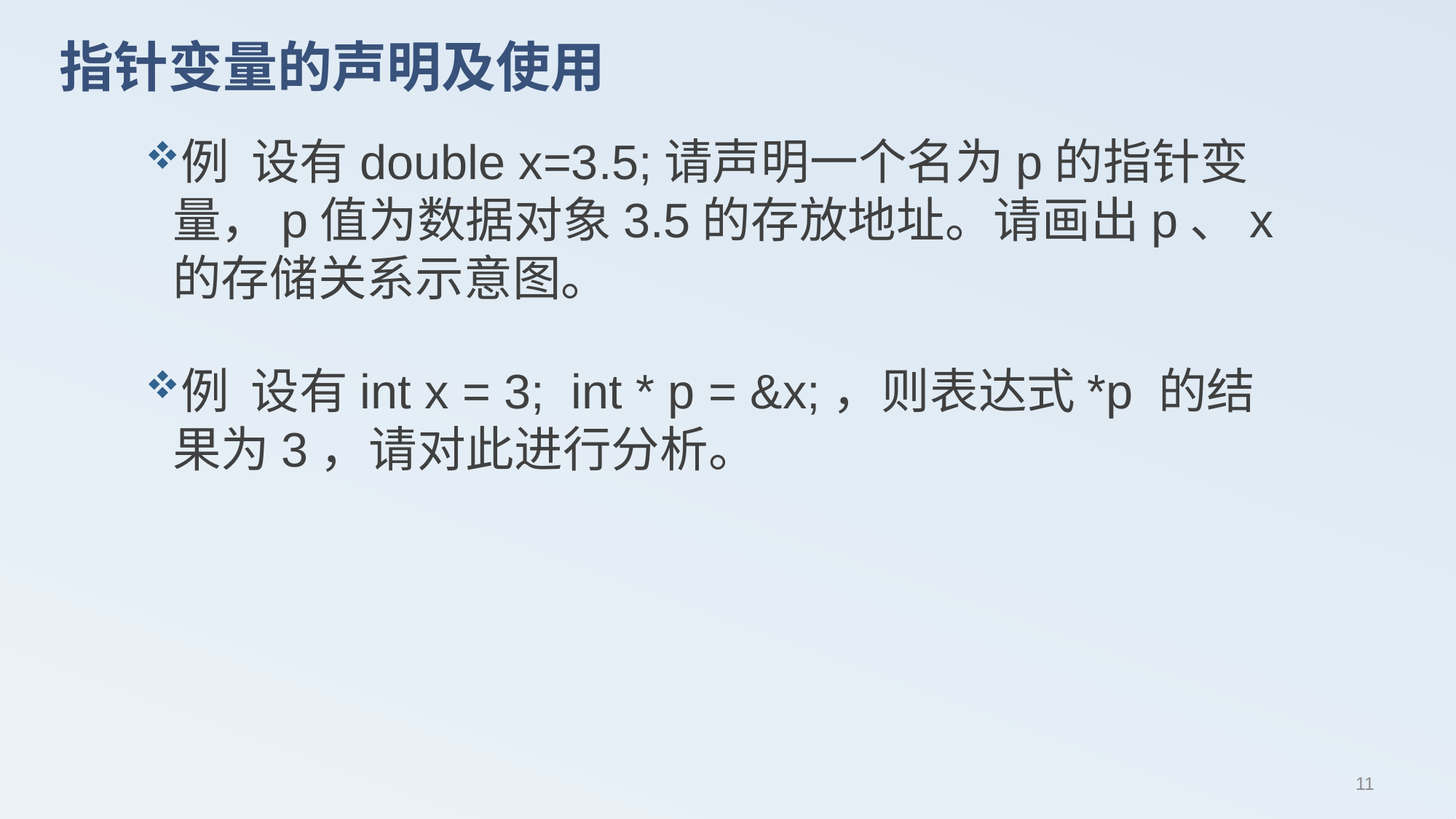

# 指针变量的声明及使用
例  设有double x=3.5;请声明一个名为p的指针变量，p值为数据对象3.5的存放地址。请画出p、x的存储关系示意图。
例  设有int x = 3;  int * p = &x;，则表达式*p 的结果为3，请对此进行分析。